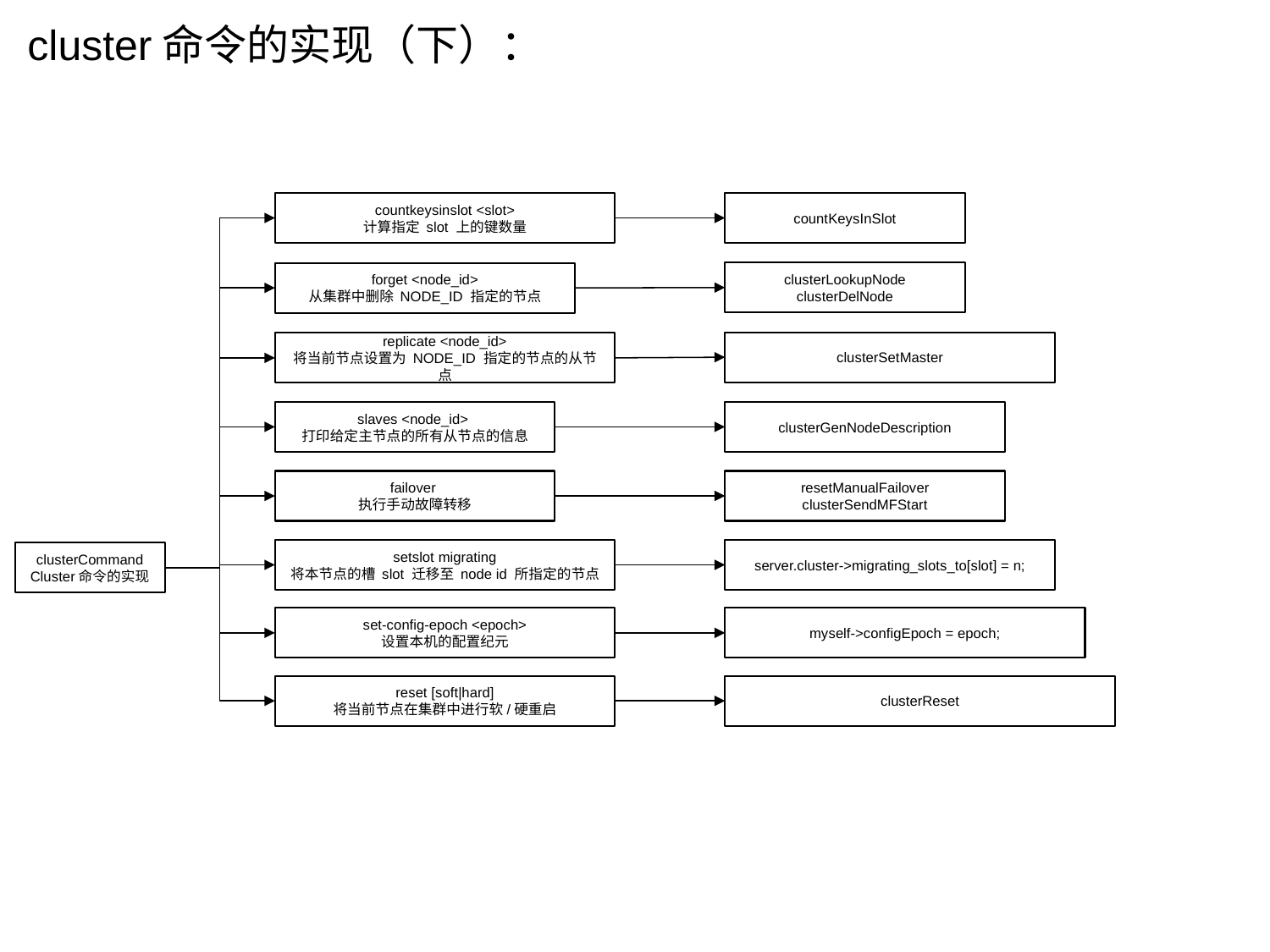

cluster命令的实现（下）：
countkeysinslot <slot>
计算指定 slot 上的键数量
countKeysInSlot
clusterLookupNode
clusterDelNode
forget <node_id>
从集群中删除 NODE_ID 指定的节点
clusterSetMaster
replicate <node_id>
将当前节点设置为 NODE_ID 指定的节点的从节点
slaves <node_id>
打印给定主节点的所有从节点的信息
clusterGenNodeDescription
failover
执行手动故障转移
resetManualFailover
clusterSendMFStart
setslot migrating
将本节点的槽 slot 迁移至 node id 所指定的节点
server.cluster->migrating_slots_to[slot] = n;
clusterCommand
Cluster命令的实现
set-config-epoch <epoch>
设置本机的配置纪元
myself->configEpoch = epoch;
reset [soft|hard]
将当前节点在集群中进行软/硬重启
clusterReset